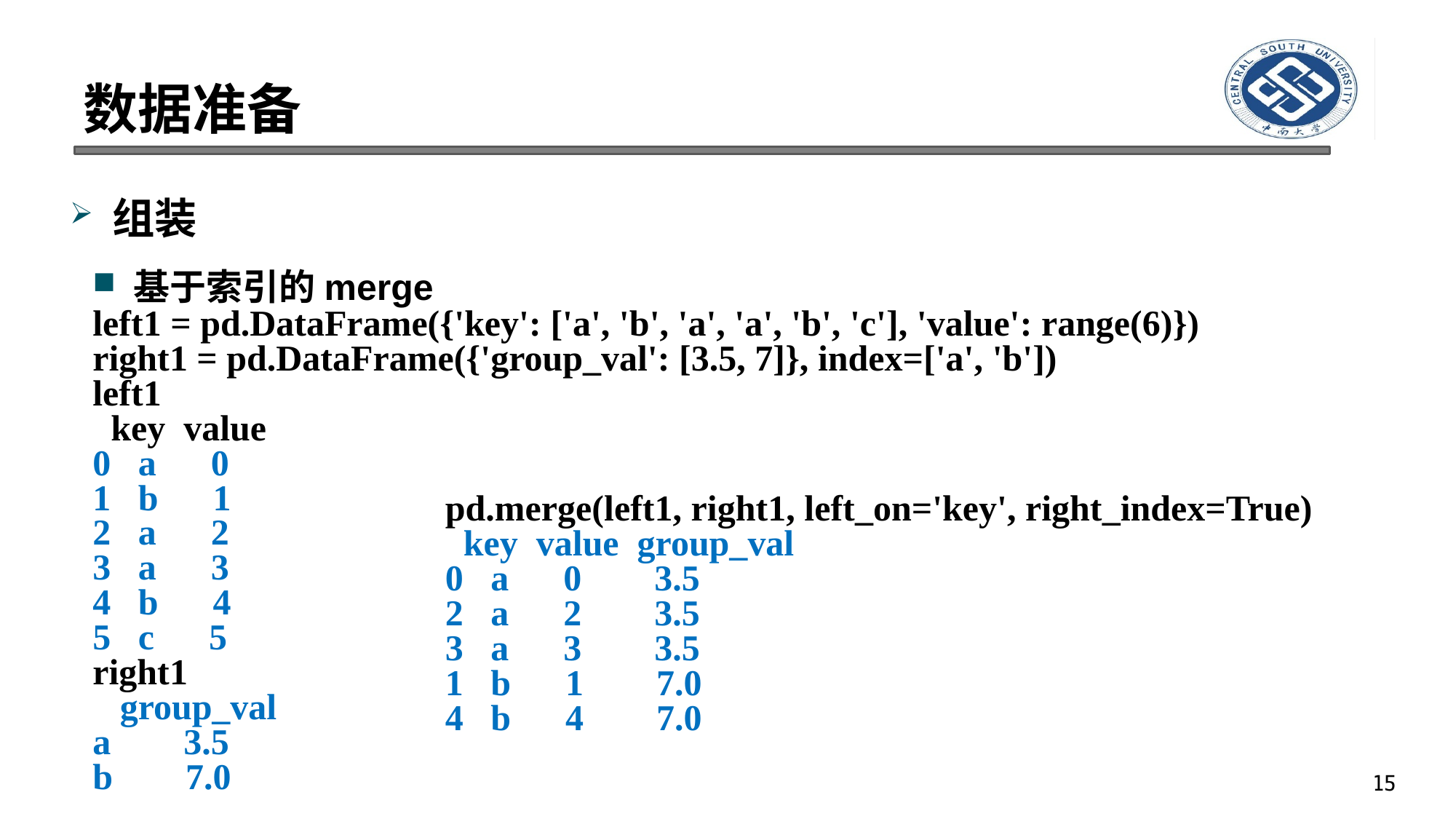

# 数据准备
组装
基于索引的merge
left1 = pd.DataFrame({'key': ['a', 'b', 'a', 'a', 'b', 'c'], 'value': range(6)})
right1 = pd.DataFrame({'group_val': [3.5, 7]}, index=['a', 'b'])
left1
  key  value
0   a      0
1   b      1
2   a      2
3   a      3
4   b      4
5   c      5
right1
   group_val
a        3.5
b        7.0
pd.merge(left1, right1, left_on='key', right_index=True)
  key  value  group_val
0   a      0        3.5
2   a      2        3.5
3   a      3        3.5
1   b      1        7.0
4   b      4        7.0
15